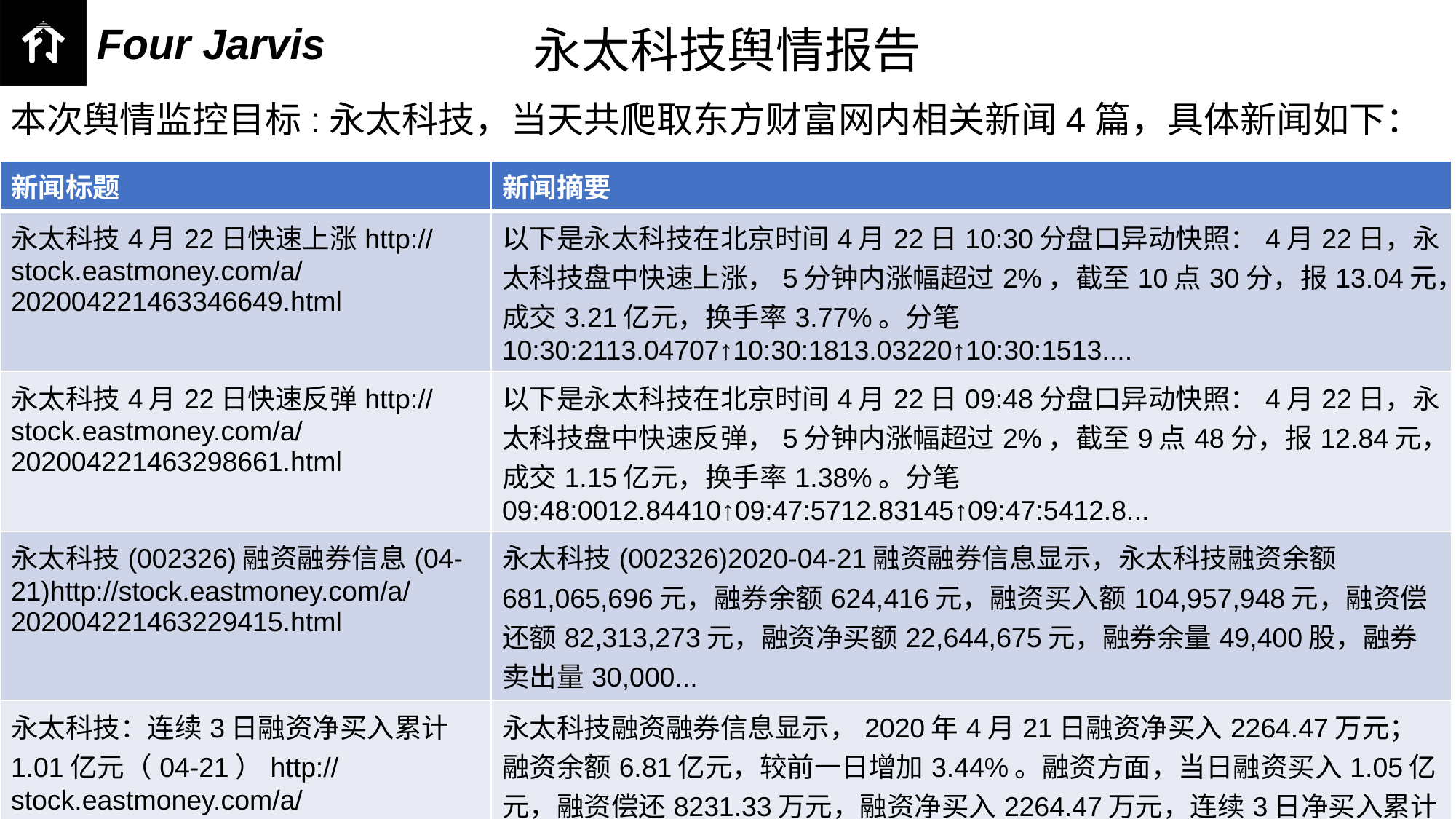

永太科技舆情报告
本次舆情监控目标:永太科技，当天共爬取东方财富网内相关新闻4篇，具体新闻如下：
| 新闻标题 | 新闻摘要 |
| --- | --- |
| 永太科技4月22日快速上涨http://stock.eastmoney.com/a/202004221463346649.html | 以下是永太科技在北京时间4月22日10:30分盘口异动快照：4月22日，永太科技盘中快速上涨，5分钟内涨幅超过2%，截至10点30分，报13.04元，成交3.21亿元，换手率3.77%。分笔10:30:2113.04707↑10:30:1813.03220↑10:30:1513.... |
| 永太科技4月22日快速反弹http://stock.eastmoney.com/a/202004221463298661.html | 以下是永太科技在北京时间4月22日09:48分盘口异动快照：4月22日，永太科技盘中快速反弹，5分钟内涨幅超过2%，截至9点48分，报12.84元，成交1.15亿元，换手率1.38%。分笔09:48:0012.84410↑09:47:5712.83145↑09:47:5412.8... |
| 永太科技(002326)融资融券信息(04-21)http://stock.eastmoney.com/a/202004221463229415.html | 永太科技(002326)2020-04-21融资融券信息显示，永太科技融资余额681,065,696元，融券余额624,416元，融资买入额104,957,948元，融资偿还额82,313,273元，融资净买额22,644,675元，融券余量49,400股，融券卖出量30,000... |
| 永太科技：连续3日融资净买入累计1.01亿元（04-21）http://stock.eastmoney.com/a/202004221462902916.html | 永太科技融资融券信息显示，2020年4月21日融资净买入2264.47万元；融资余额6.81亿元，较前一日增加3.44%。融资方面，当日融资买入1.05亿元，融资偿还8231.33万元，融资净买入2264.47万元，连续3日净买入累计1.01亿元。融券方面，融券卖出3万股，融券偿... |